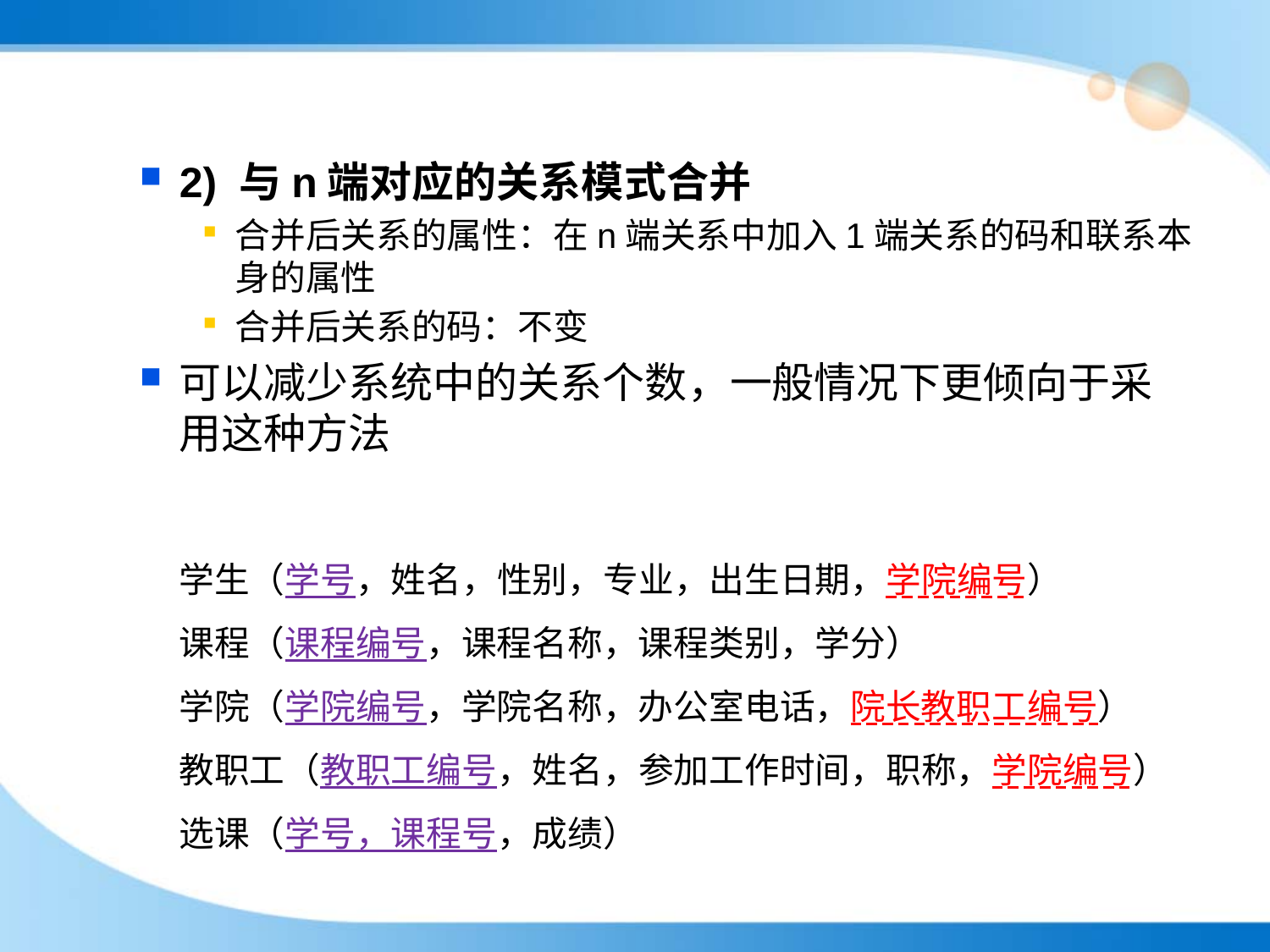

2) 与n端对应的关系模式合并
合并后关系的属性：在n端关系中加入1端关系的码和联系本身的属性
合并后关系的码：不变
可以减少系统中的关系个数，一般情况下更倾向于采用这种方法
学生（学号，姓名，性别，专业，出生日期，学院编号）
课程（课程编号，课程名称，课程类别，学分）
学院（学院编号，学院名称，办公室电话，院长教职工编号）
教职工（教职工编号，姓名，参加工作时间，职称，学院编号）
选课（学号，课程号，成绩）